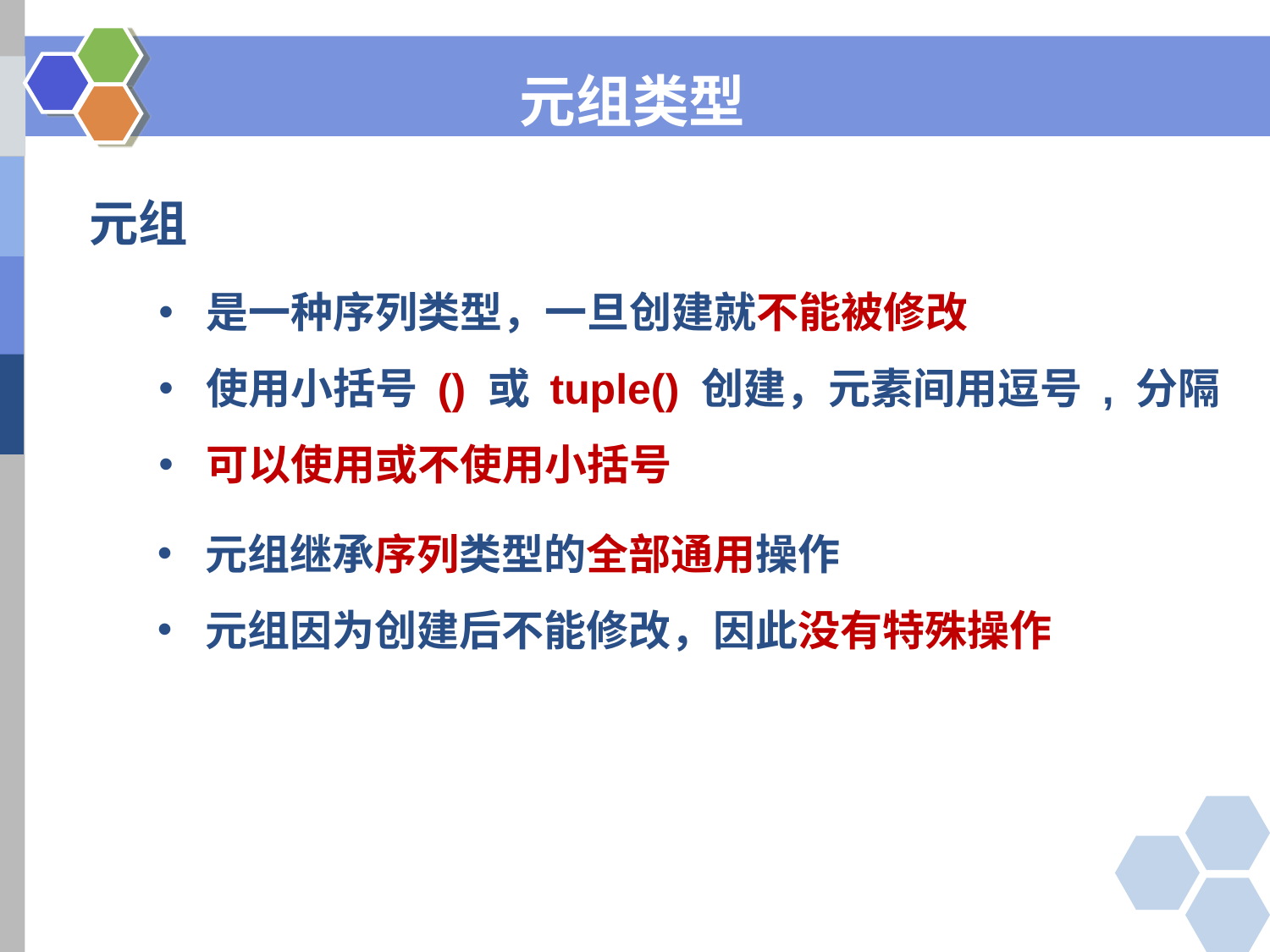

元组类型
元组
是一种序列类型，一旦创建就不能被修改
使用小括号 () 或 tuple() 创建，元素间用逗号 , 分隔
可以使用或不使用小括号
元组继承序列类型的全部通用操作
元组因为创建后不能修改，因此没有特殊操作